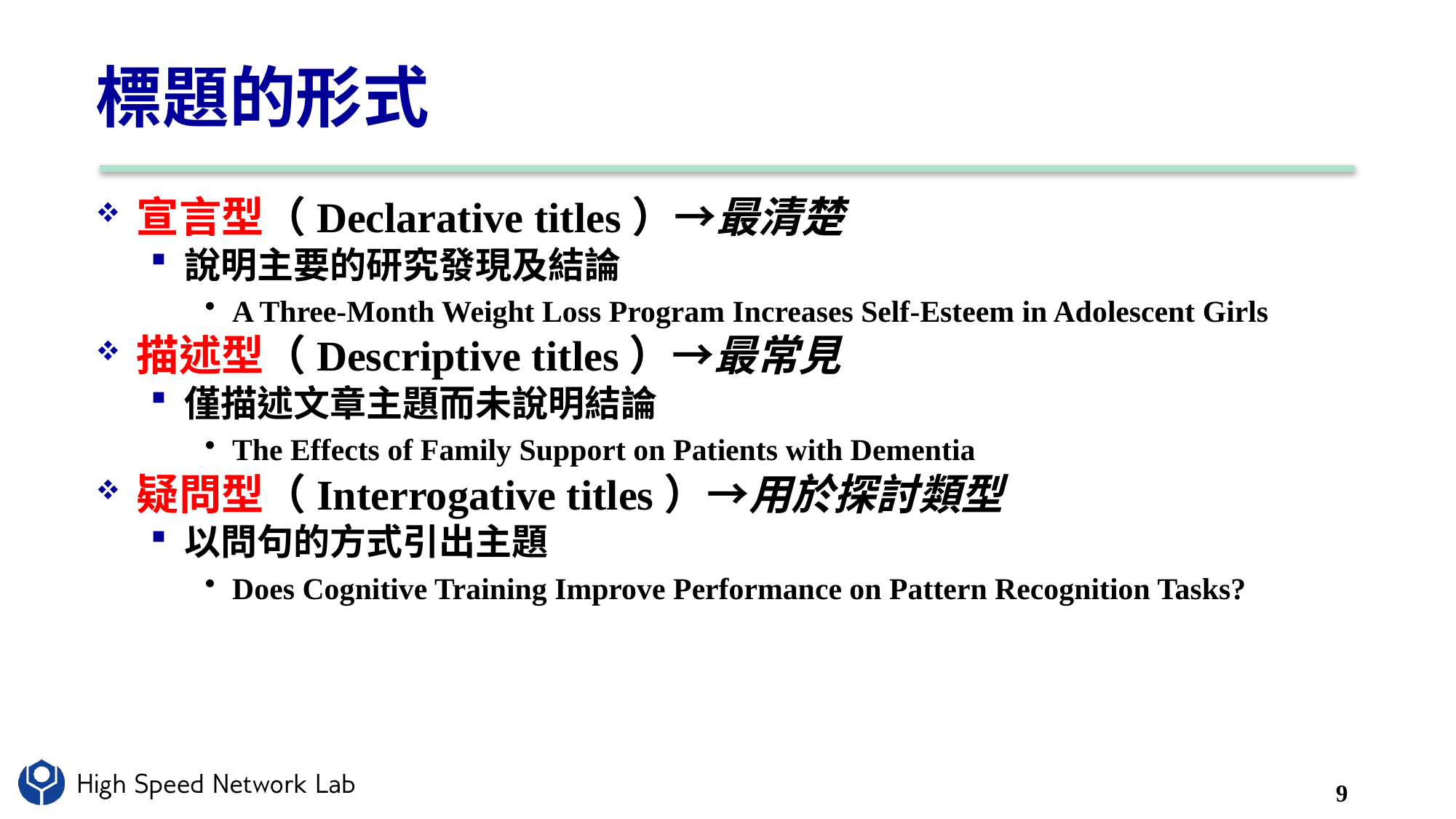

# 標題的形式
宣言型（Declarative titles）→最清楚
說明主要的研究發現及結論
A Three-Month Weight Loss Program Increases Self-Esteem in Adolescent Girls
描述型（Descriptive titles）→最常見
僅描述文章主題而未說明結論
The Effects of Family Support on Patients with Dementia
疑問型（Interrogative titles）→用於探討類型
以問句的方式引出主題
Does Cognitive Training Improve Performance on Pattern Recognition Tasks?
9